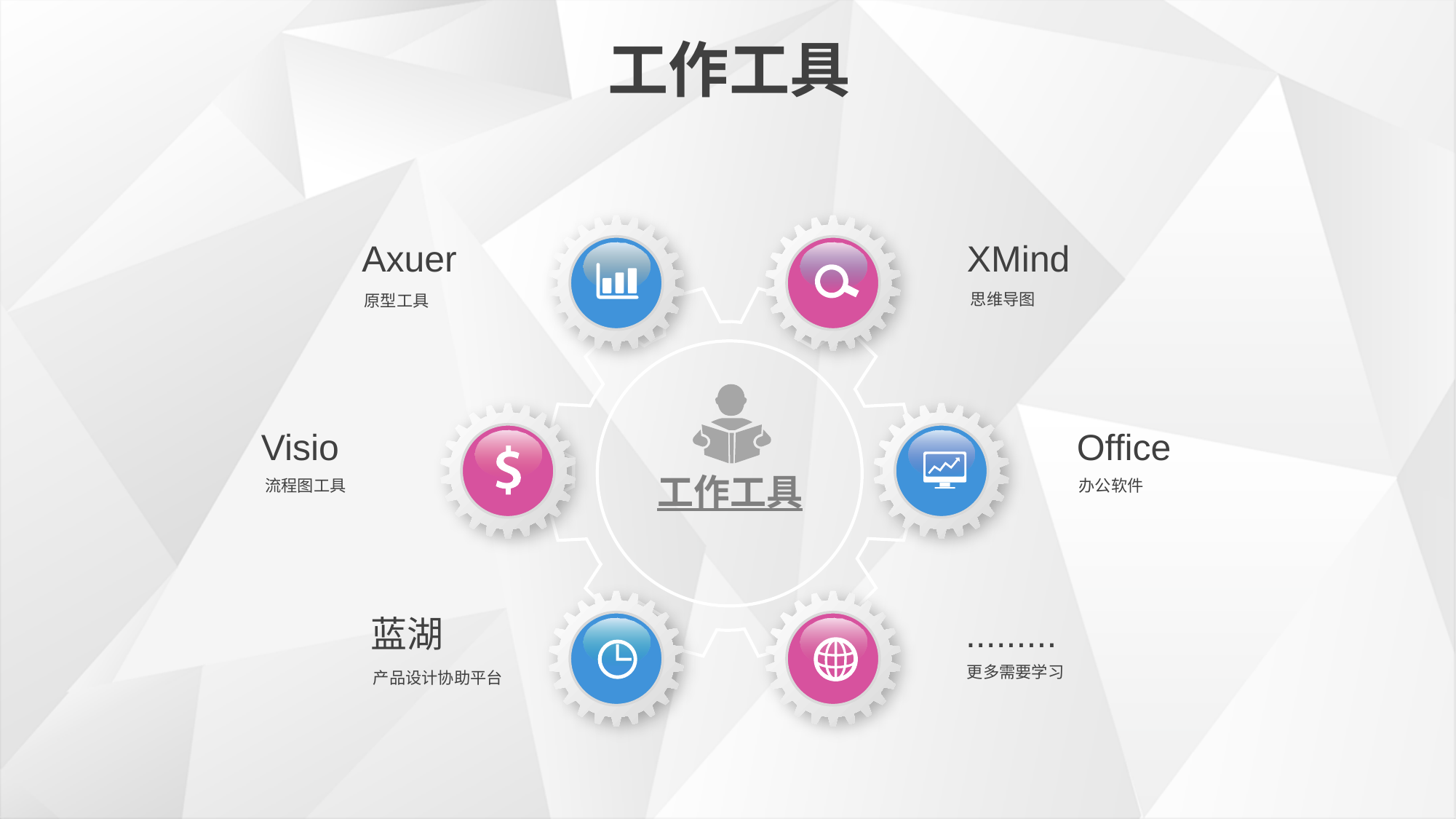

工作工具

Axuer
原型工具
XMind
思维导图

Visio
流程图工具
Office
办公软件
工作工具

蓝湖
产品设计协助平台
.........
更多需要学习